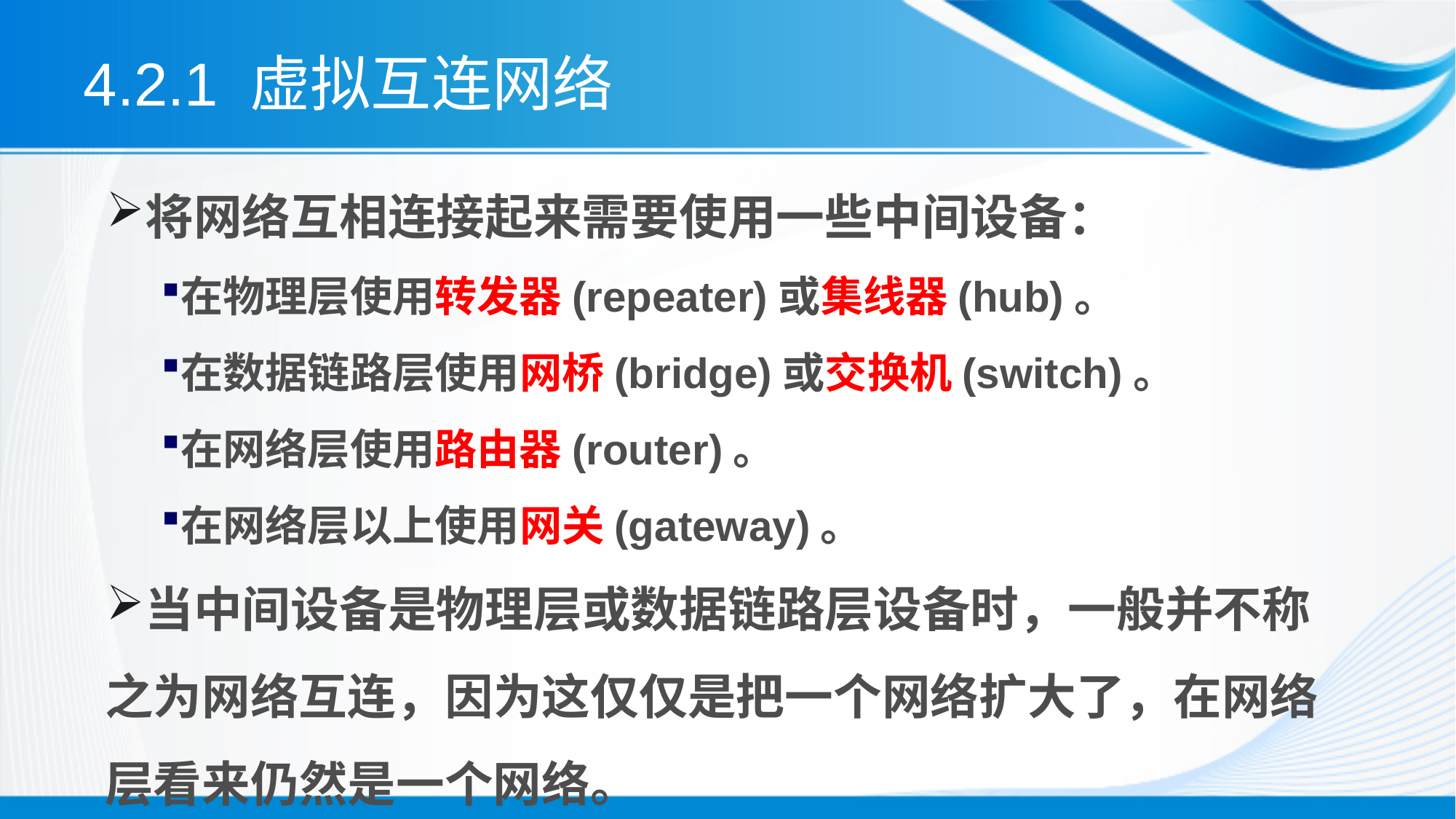

# 4.2.1 虚拟互连网络
将网络互相连接起来需要使用一些中间设备：
在物理层使用转发器(repeater)或集线器(hub)。
在数据链路层使用网桥(bridge)或交换机(switch)。
在网络层使用路由器(router)。
在网络层以上使用网关(gateway)。
当中间设备是物理层或数据链路层设备时，一般并不称之为网络互连，因为这仅仅是把一个网络扩大了，在网络层看来仍然是一个网络。